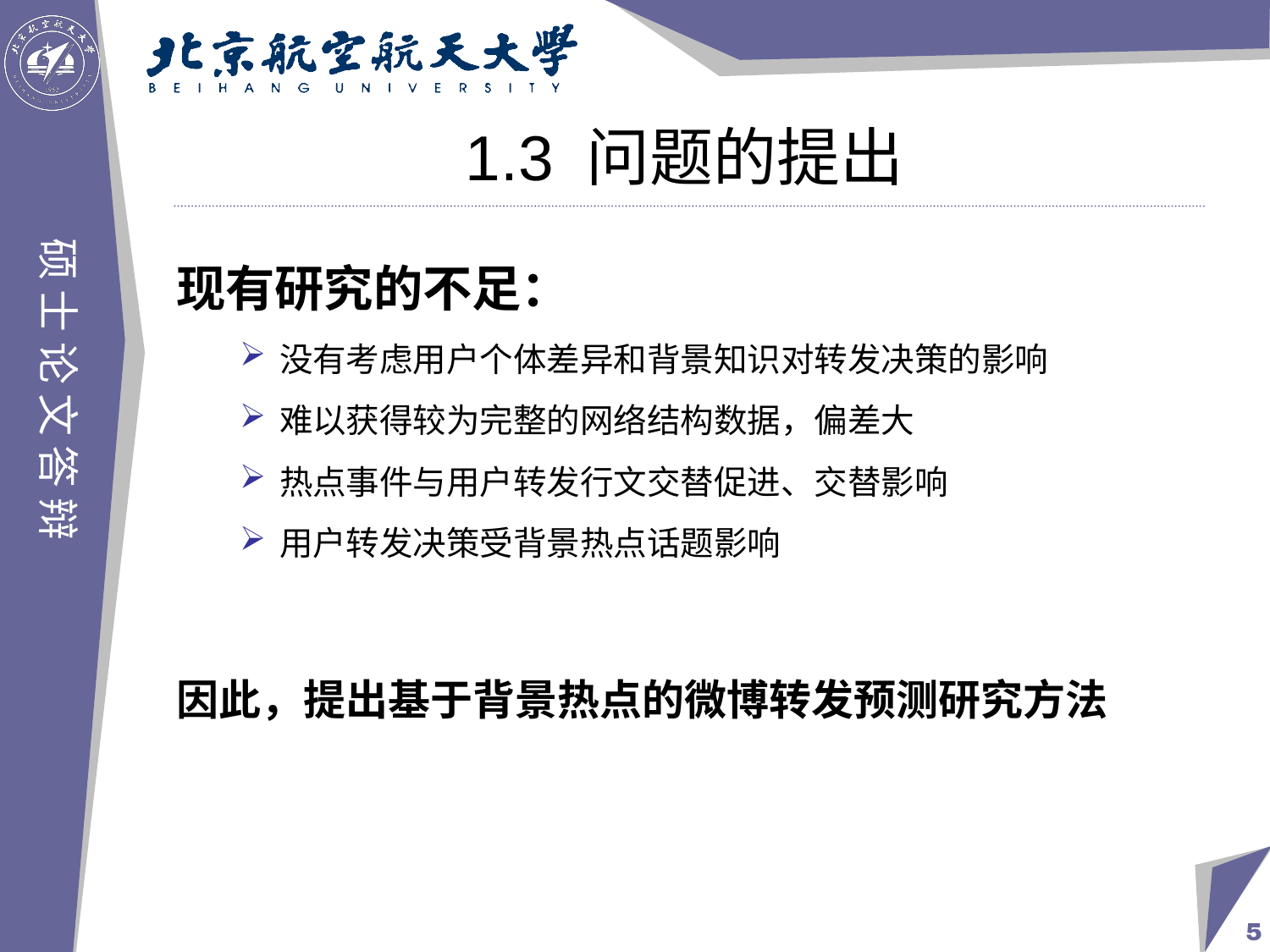

# 1.3 问题的提出
现有研究的不足：
没有考虑用户个体差异和背景知识对转发决策的影响
难以获得较为完整的网络结构数据，偏差大
热点事件与用户转发行文交替促进、交替影响
用户转发决策受背景热点话题影响

因此，提出基于背景热点的微博转发预测研究方法
5